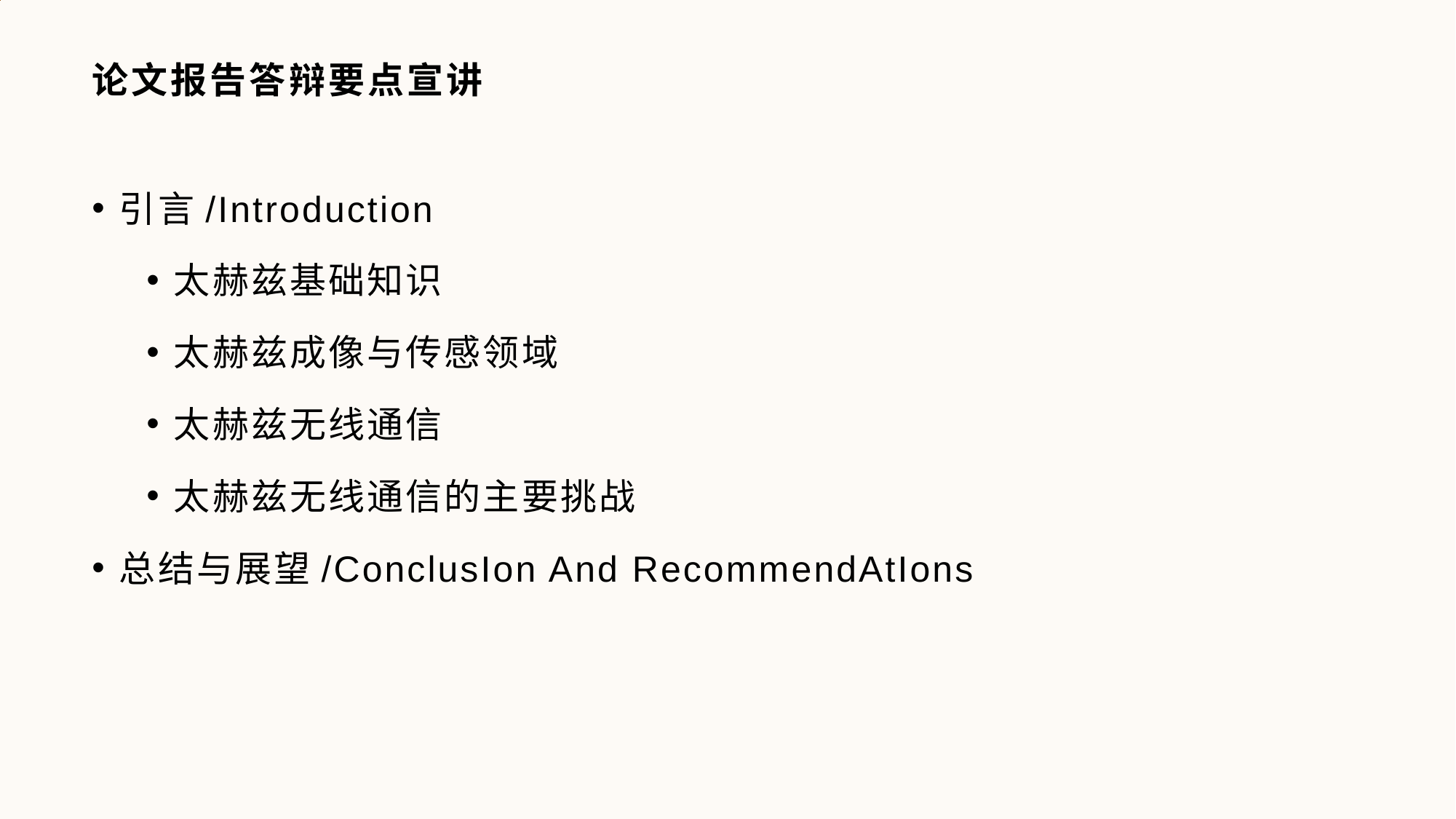

# 论文报告答辩要点宣讲

引言/Introduction
太赫兹基础知识
太赫兹成像与传感领域
太赫兹无线通信
太赫兹无线通信的主要挑战
总结与展望/ConclusIon And RecommendAtIons